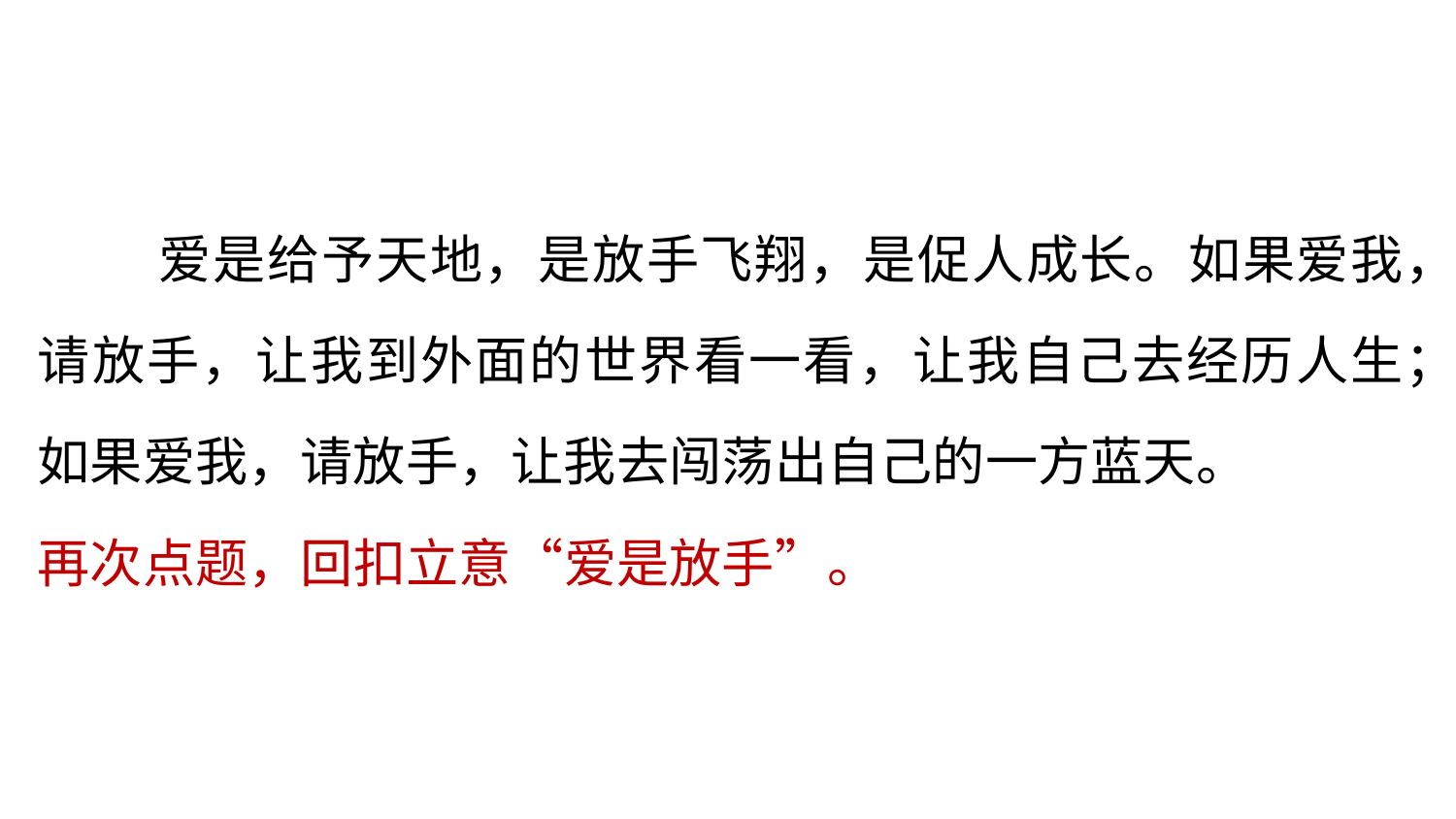

爱是给予天地，是放手飞翔，是促人成长。如果爱我，请放手，让我到外面的世界看一看，让我自己去经历人生；如果爱我，请放手，让我去闯荡出自己的一方蓝天。
再次点题，回扣立意“爱是放手”。